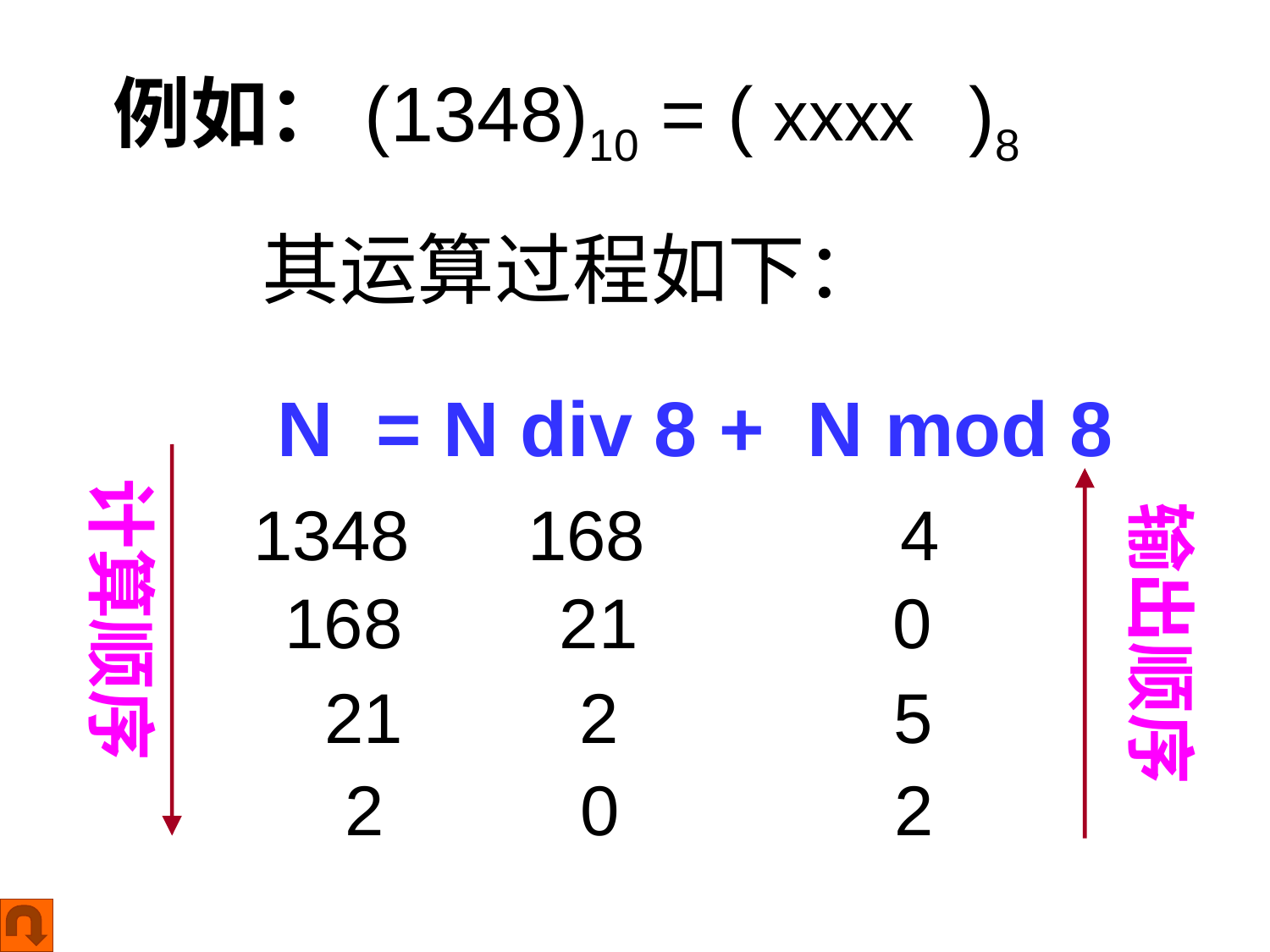

xxxx

例如：(1348)10 = ( 2504 )8
其运算过程如下：
N  = N div 8 +  N mod 8

计算顺序

1348      168             4
输出顺序
168        21             0
21         2              5
2          0              2